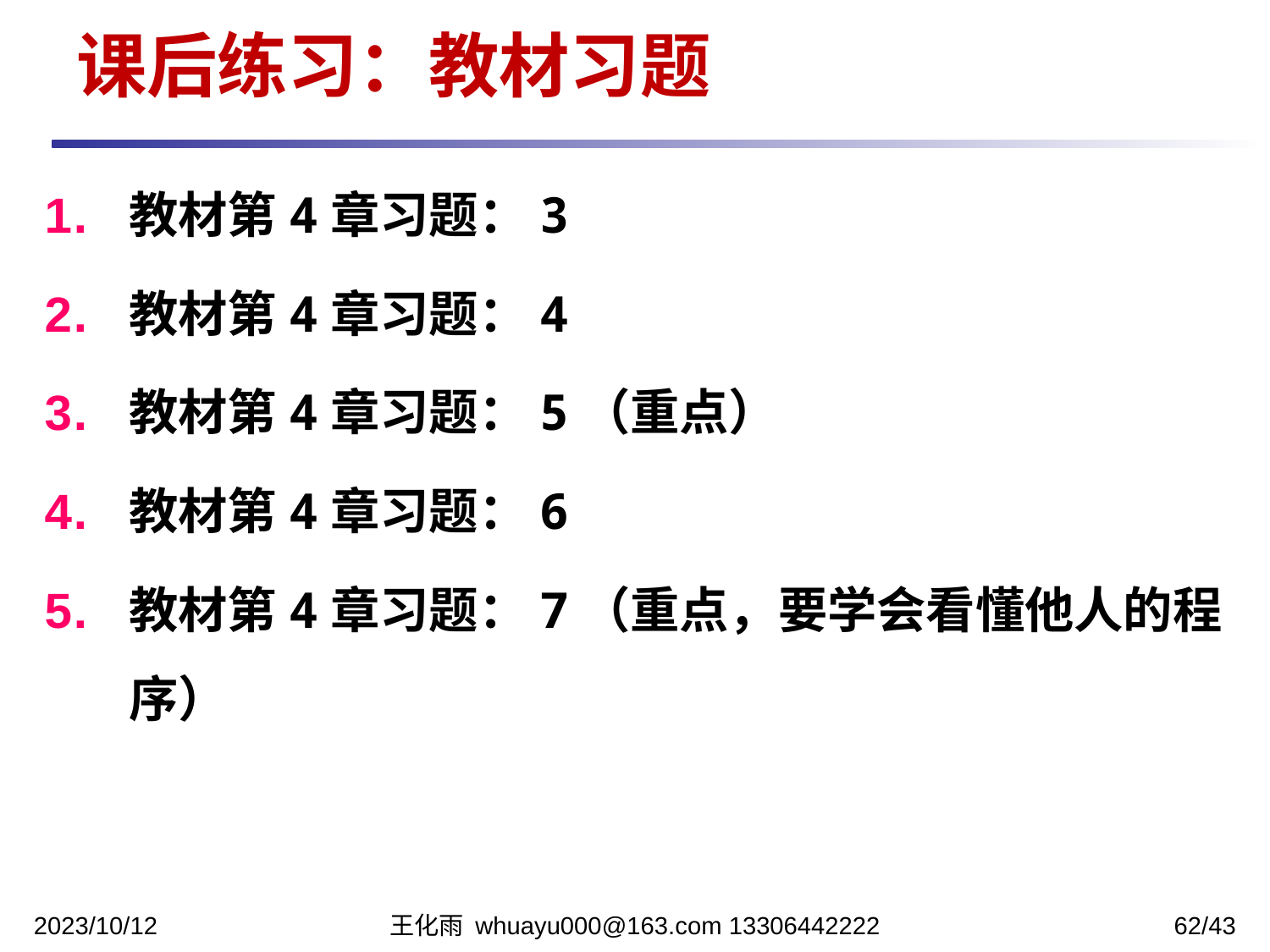

课后练习：教材习题
教材第4章习题：3
教材第4章习题：4
教材第4章习题：5（重点）
教材第4章习题：6
教材第4章习题：7（重点，要学会看懂他人的程序）

2023/10/12
王化雨 whuayu000@163.com 13306442222
62/43